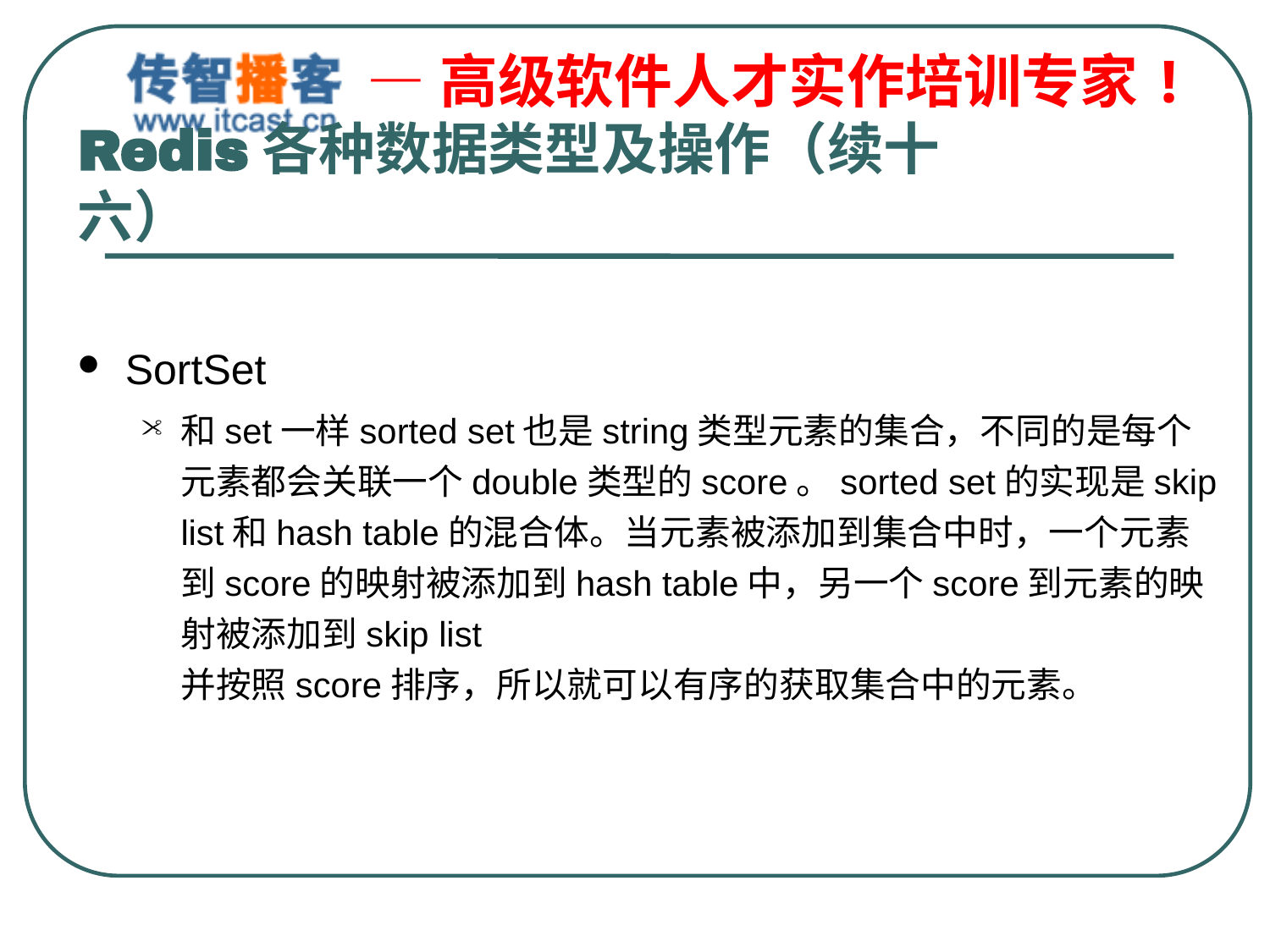

# Redis各种数据类型及操作（续十六）
SortSet
和set一样sorted set也是string类型元素的集合，不同的是每个元素都会关联一个double类型的score。sorted set的实现是skip list和hash table的混合体。当元素被添加到集合中时，一个元素到score的映射被添加到hash table中，另一个score到元素的映射被添加到skip list
并按照score排序，所以就可以有序的获取集合中的元素。